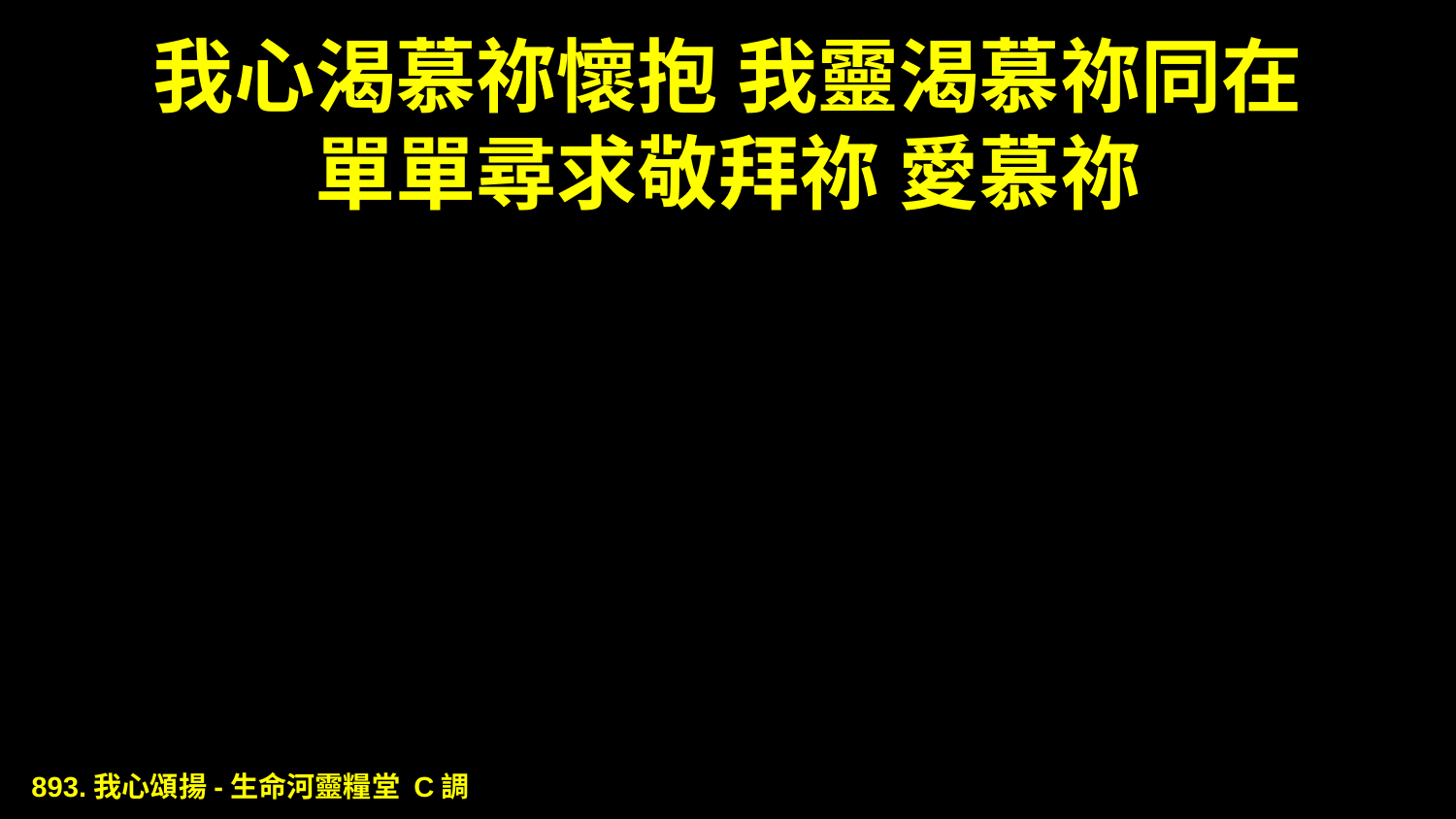

# 我心渴慕祢懷抱 我靈渴慕祢同在 單單尋求敬拜祢 愛慕祢
893.我心頌揚-生命河靈糧堂 C調